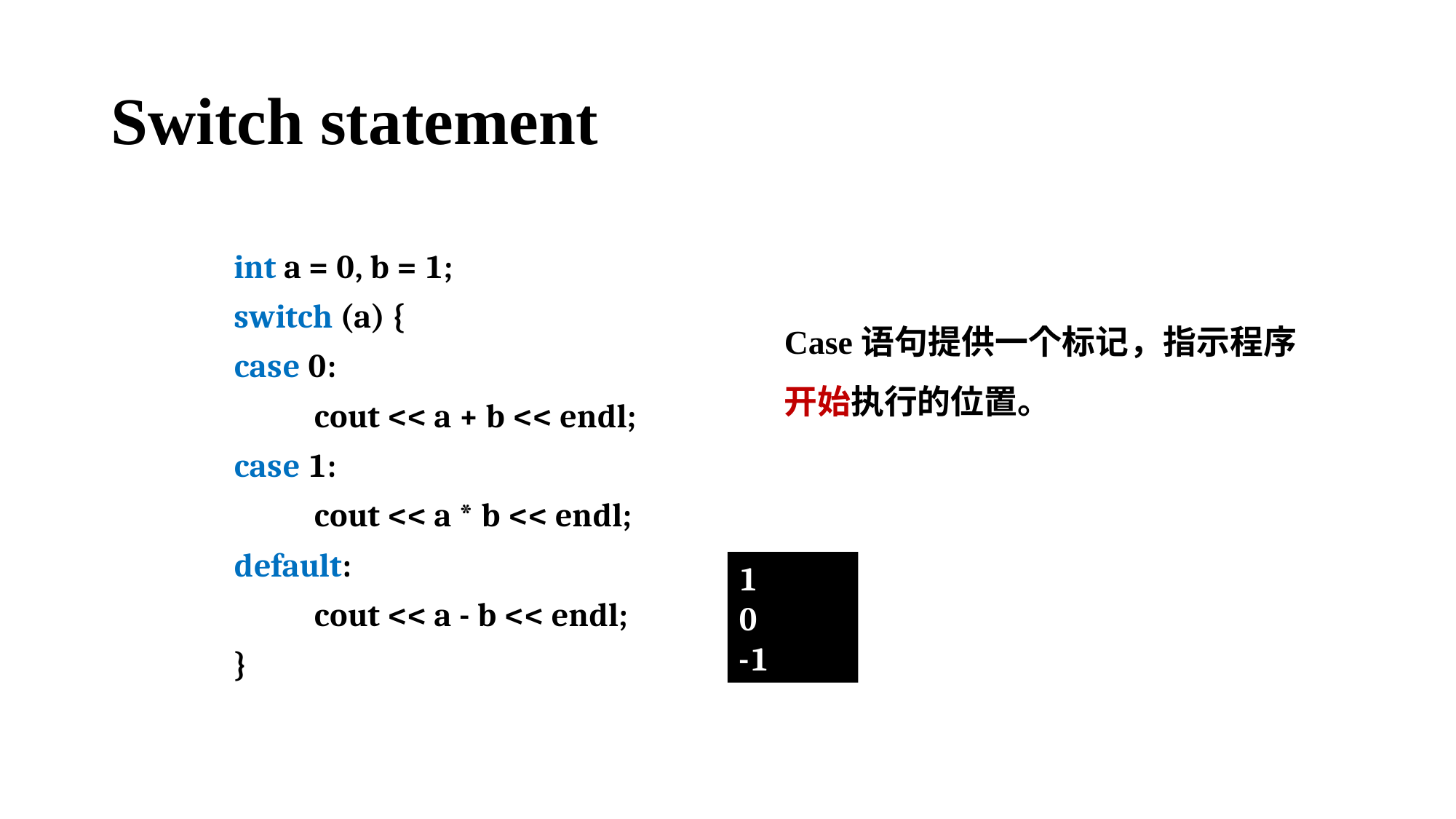

# Switch statement
int a = 0, b = 1;
switch (a) {
case 0:
           cout << a + b << endl;
case 1:
           cout << a * b << endl;
default:
           cout << a - b << endl;
}
Case语句提供一个标记，指示程序开始执行的位置。
1
0
-1